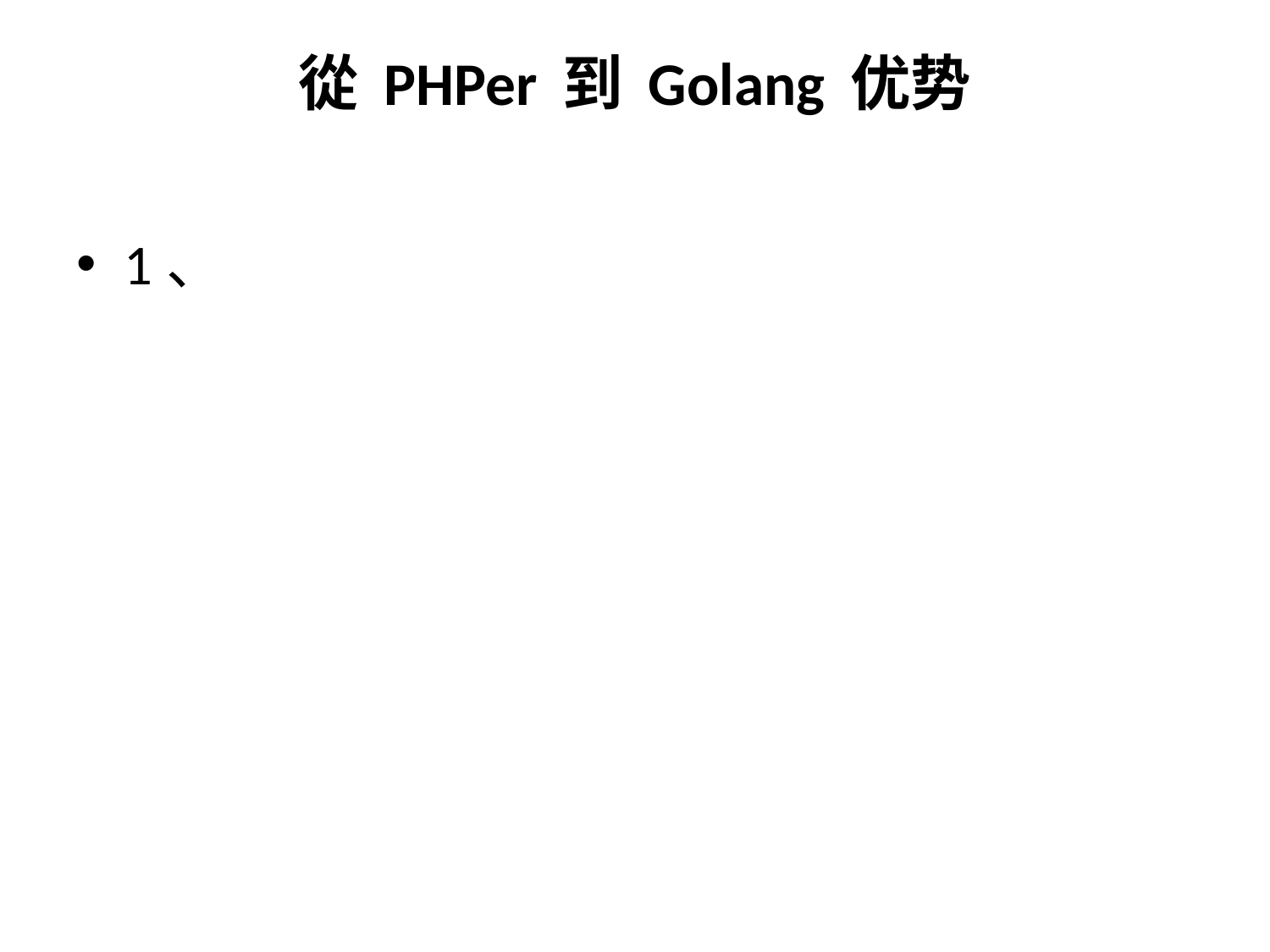

# 從 PHPer 到 Golang 优势
1、